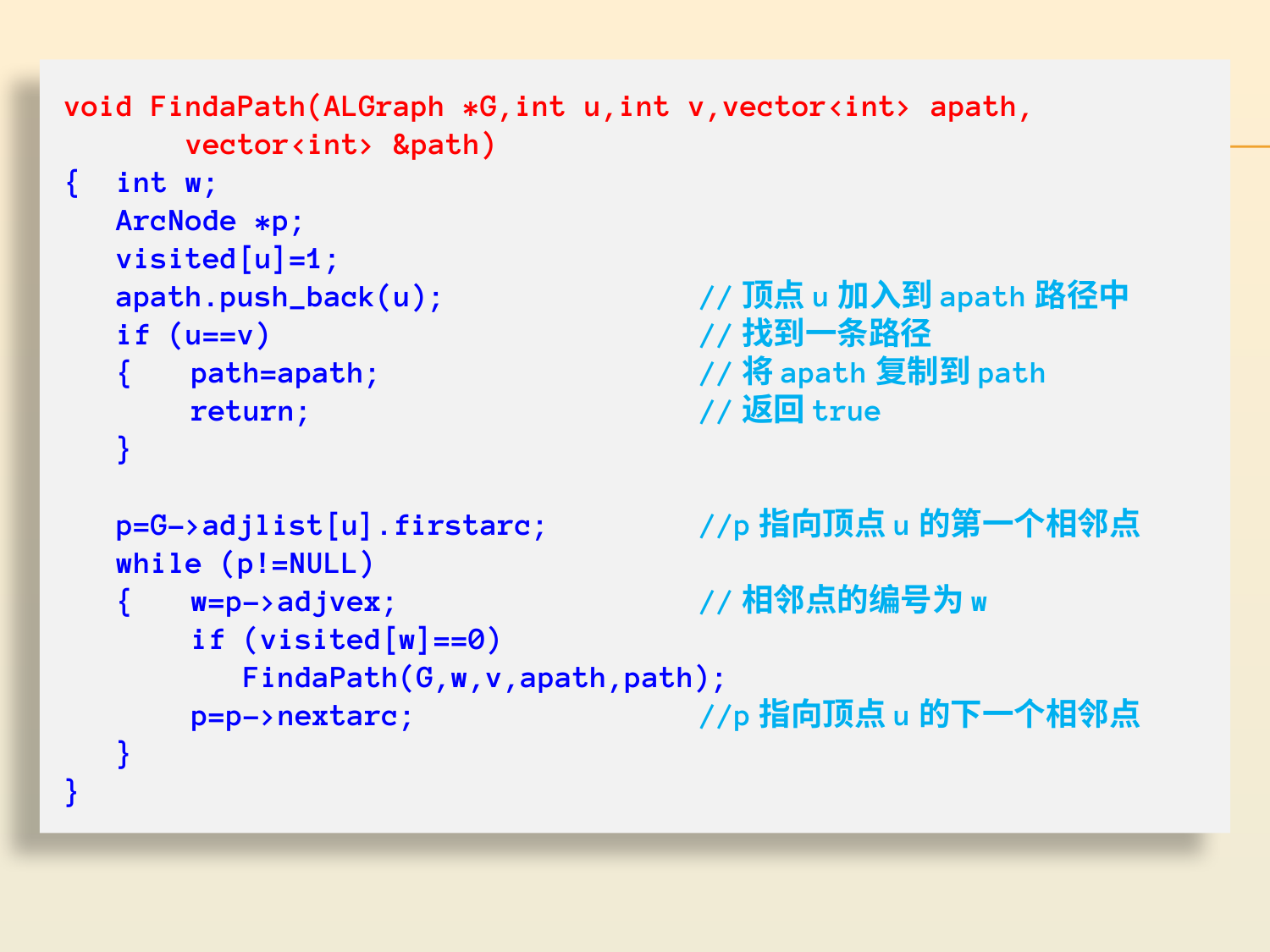

void FindaPath(ALGraph *G,int u,int v,vector<int> apath,
       vector<int> &path)
{  int w;
   ArcNode *p;
   visited[u]=1;
   apath.push_back(u);		//顶点u加入到apath路径中
   if (u==v)				//找到一条路径
   {	path=apath;			//将apath复制到path
	return;				//返回true
   }
   p=G->adjlist[u].firstarc;		//p指向顶点u的第一个相邻点
   while (p!=NULL)
   {	w=p->adjvex;			//相邻点的编号为w
	if (visited[w]==0)
	   FindaPath(G,w,v,apath,path);
	p=p->nextarc;			//p指向顶点u的下一个相邻点
   }
}